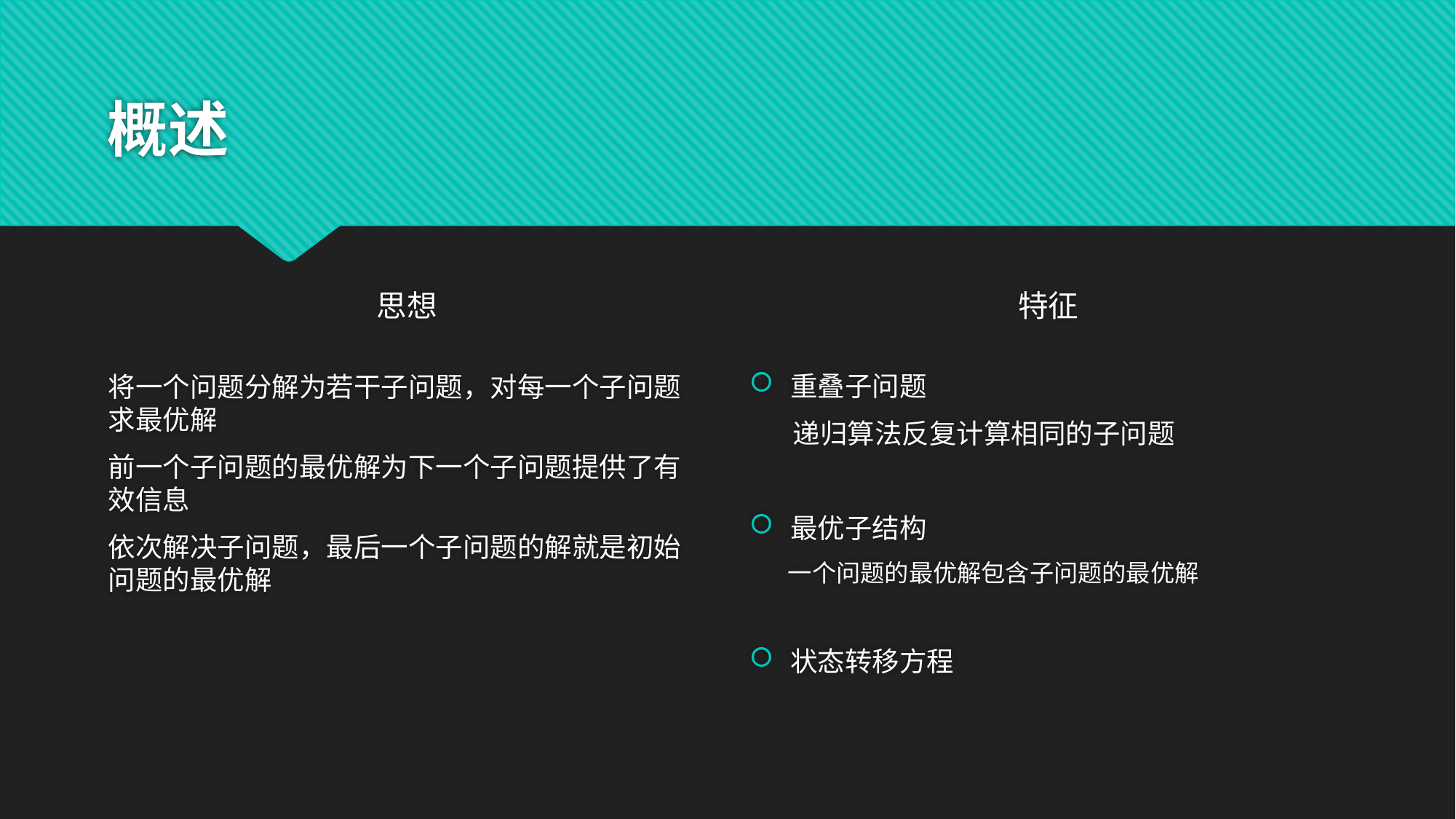

# 概述
思想
特征
重叠子问题
      递归算法反复计算相同的子问题

最优子结构
      一个问题的最优解包含子问题的最优解

状态转移方程
将一个问题分解为若干子问题，对每一个子问题求最优解
前一个子问题的最优解为下一个子问题提供了有效信息
依次解决子问题，最后一个子问题的解就是初始问题的最优解